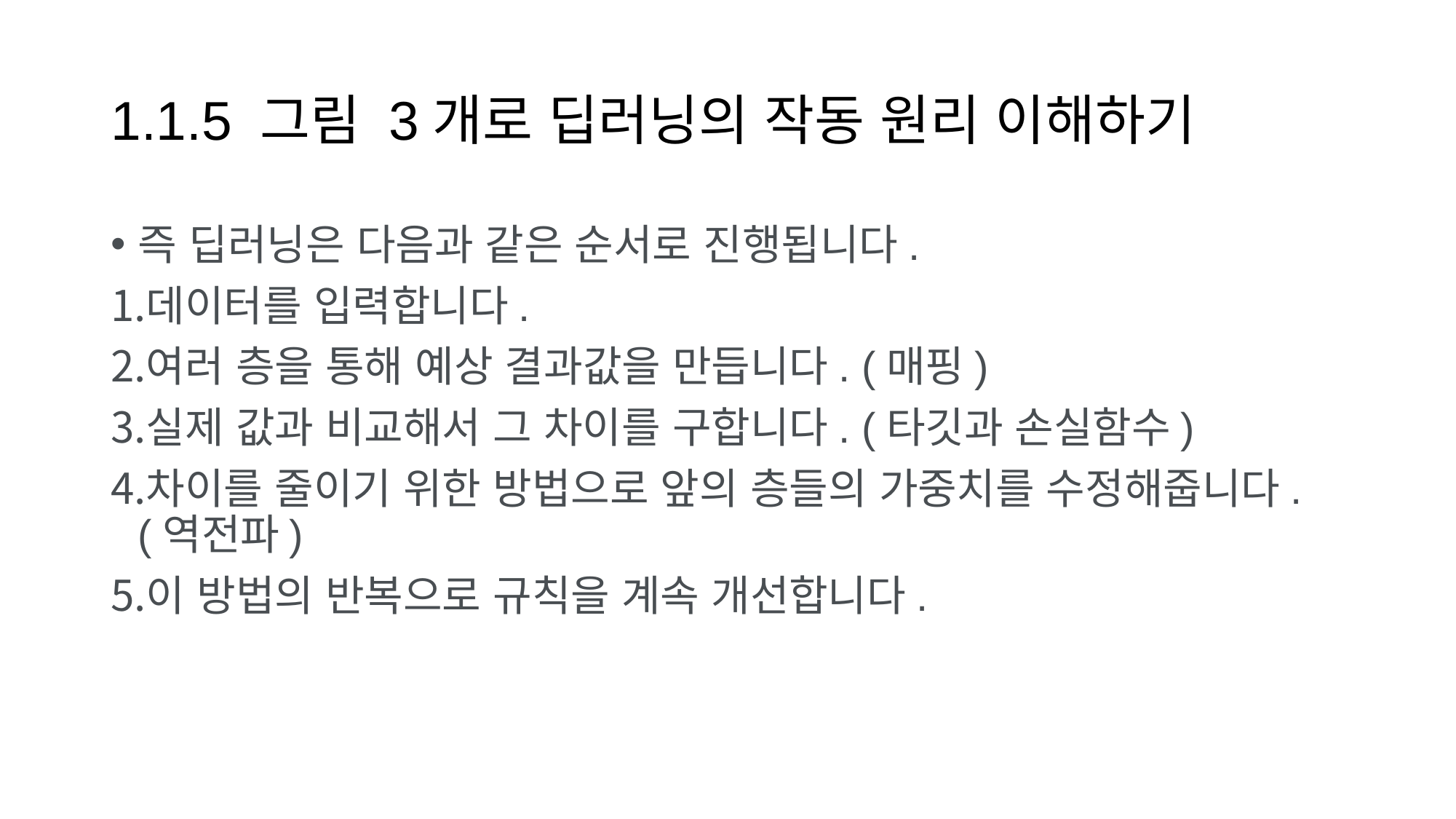

# 1.1.5 그림 3개로 딥러닝의 작동 원리 이해하기
즉 딥러닝은 다음과 같은 순서로 진행됩니다.
데이터를 입력합니다.
여러 층을 통해 예상 결과값을 만듭니다. (매핑)
실제 값과 비교해서 그 차이를 구합니다. (타깃과 손실함수)
차이를 줄이기 위한 방법으로 앞의 층들의 가중치를 수정해줍니다. (역전파)
이 방법의 반복으로 규칙을 계속 개선합니다.